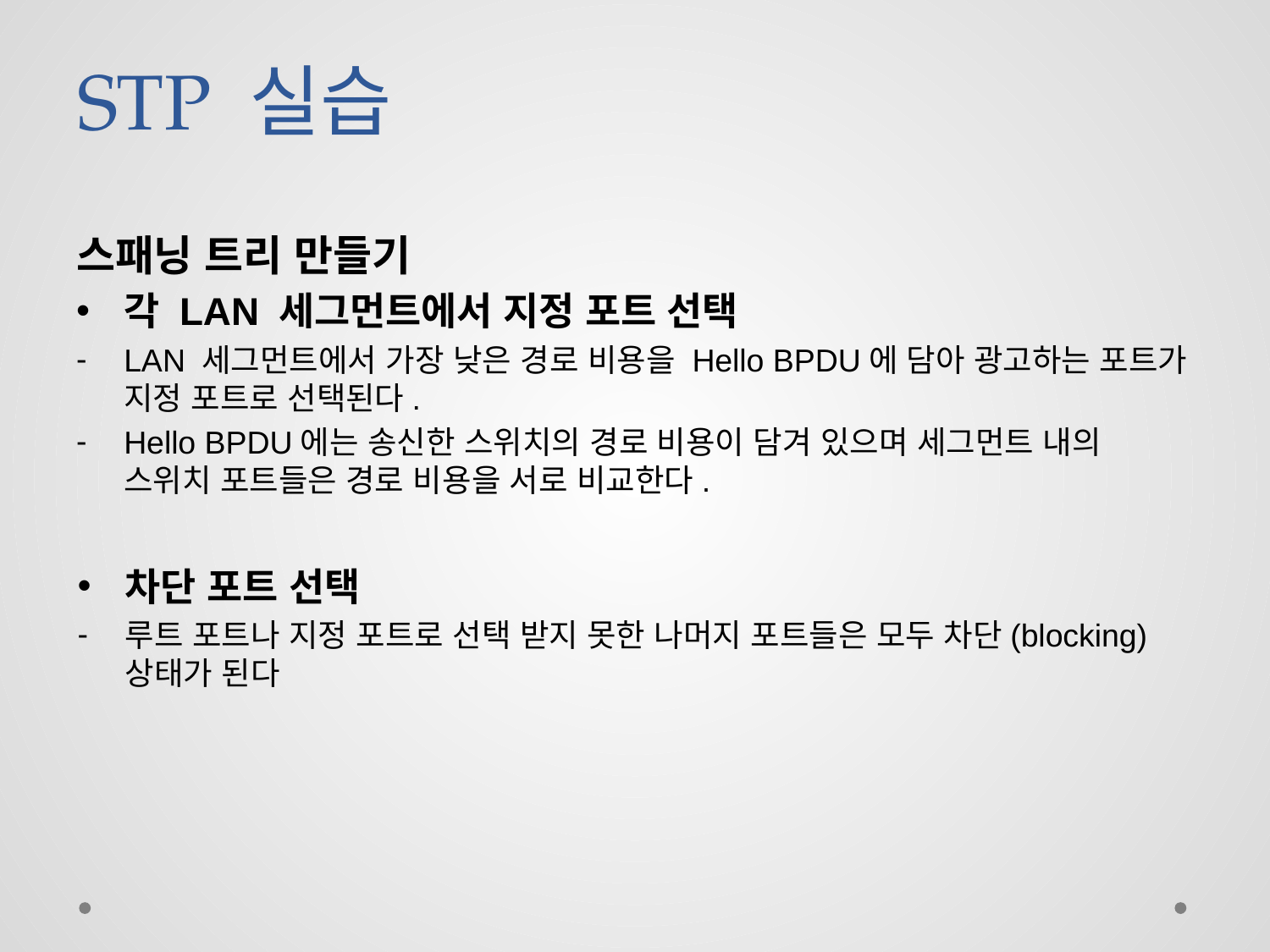

# STP 실습
스패닝 트리 만들기
각 LAN 세그먼트에서 지정 포트 선택
LAN 세그먼트에서 가장 낮은 경로 비용을 Hello BPDU에 담아 광고하는 포트가 지정 포트로 선택된다.
Hello BPDU에는 송신한 스위치의 경로 비용이 담겨 있으며 세그먼트 내의 스위치 포트들은 경로 비용을 서로 비교한다.
차단 포트 선택
루트 포트나 지정 포트로 선택 받지 못한 나머지 포트들은 모두 차단(blocking) 상태가 된다